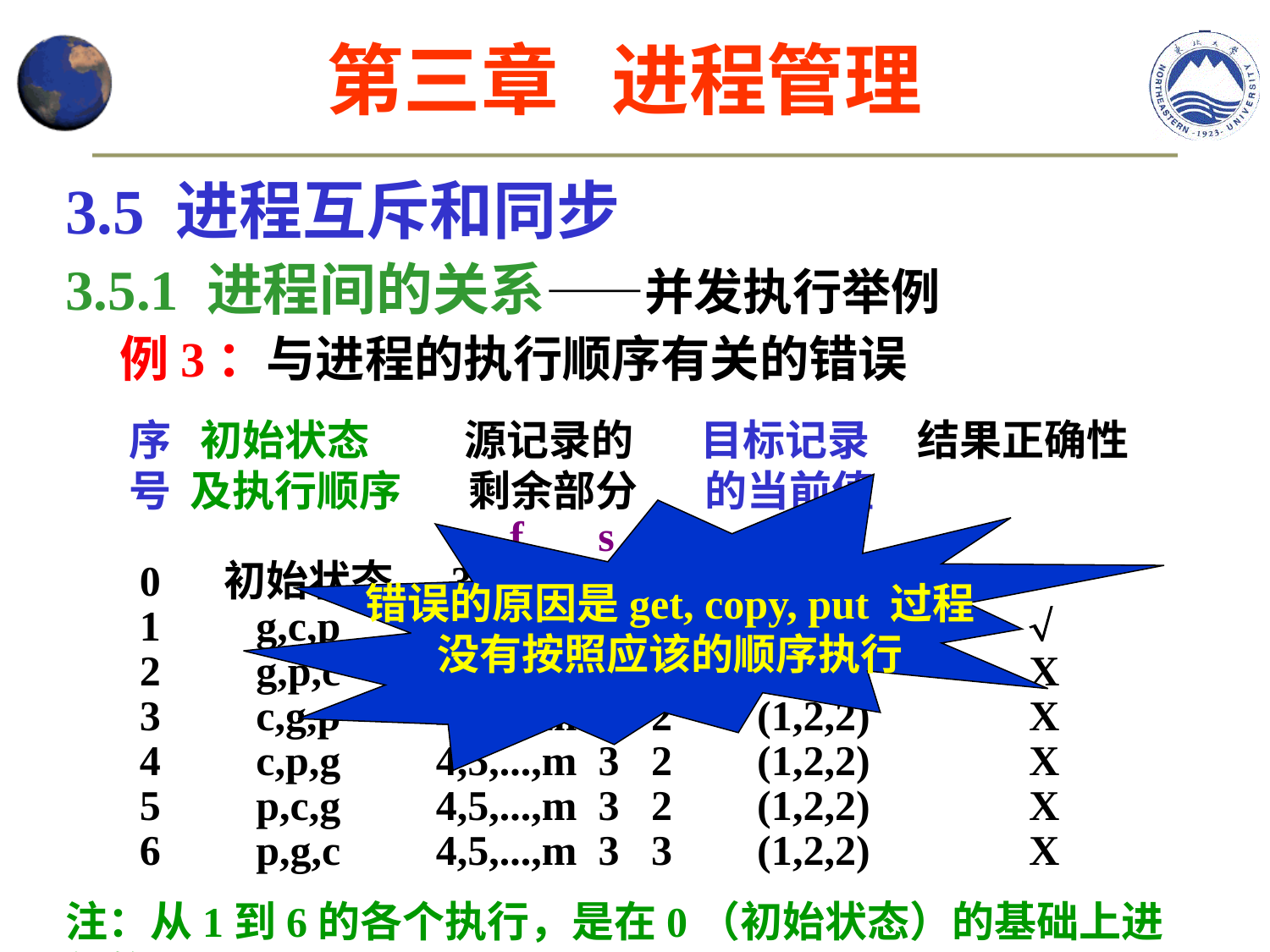

第三章   进程管理
3.5 进程互斥和同步
3.5.1 进程间的关系——并发执行举例
例3：与进程的执行顺序有关的错误
序   初始状态          源记录的       目标记录     结果正确性
号  及执行顺序       剩余部分       的当前值
错误的原因是get, copy, put 过程
没有按照应该的顺序执行
                                   f       s    t            g
0     初始状态     3,4,...,m  2   2         (1,2)
1         g,c,p         4,5,...,m  3   3        (1,2,3)               √
2         g,p,c         4,5,...,m  3   3        (1,2,2)               X
3         c,g,p         4,5,...,m  3   2        (1,2,2)               X
4         c,p,g         4,5,...,m  3   2        (1,2,2)               X
5         p,c,g         4,5,...,m  3   2        (1,2,2)               X
6         p,g,c         4,5,...,m  3   3        (1,2,2)               X
注：从1到6的各个执行，是在0（初始状态）的基础上进行的